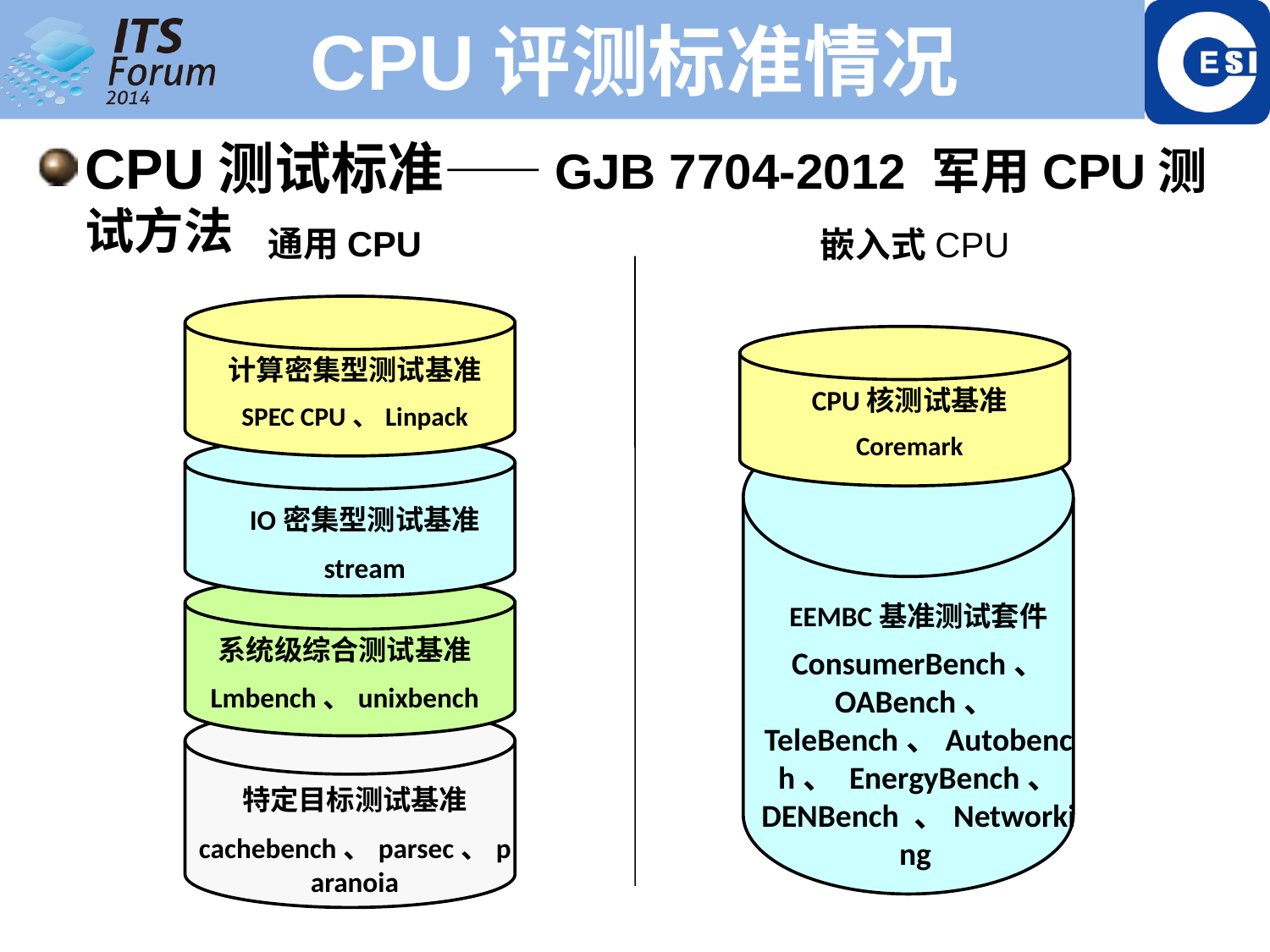

# CPU评测标准情况
CPU测试标准——GJB 7704-2012 军用CPU测试方法

通用CPU
嵌入式CPU

计算密集型测试基准
SPEC CPU、Linpack
CPU核测试基准
Coremark

IO密集型测试基准
stream

EEMBC基准测试套件
ConsumerBench、 OABench、  TeleBench、Autobench、 EnergyBench、 DENBench 、Networking
系统级综合测试基准
Lmbench、unixbench

特定目标测试基准
cachebench、parsec、paranoia